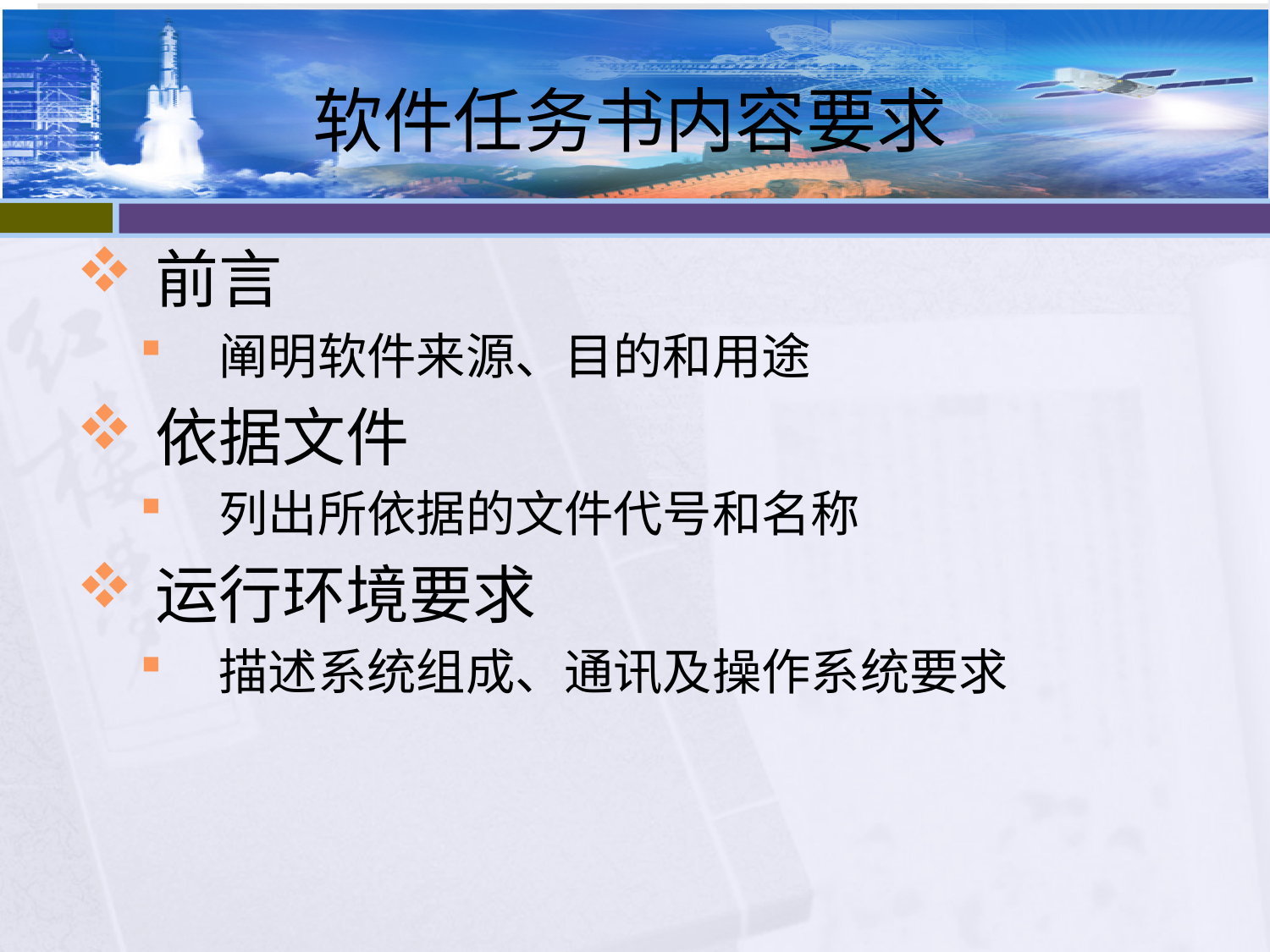

# 软件任务书内容要求

前言
阐明软件来源、目的和用途
依据文件
列出所依据的文件代号和名称
运行环境要求
描述系统组成、通讯及操作系统要求